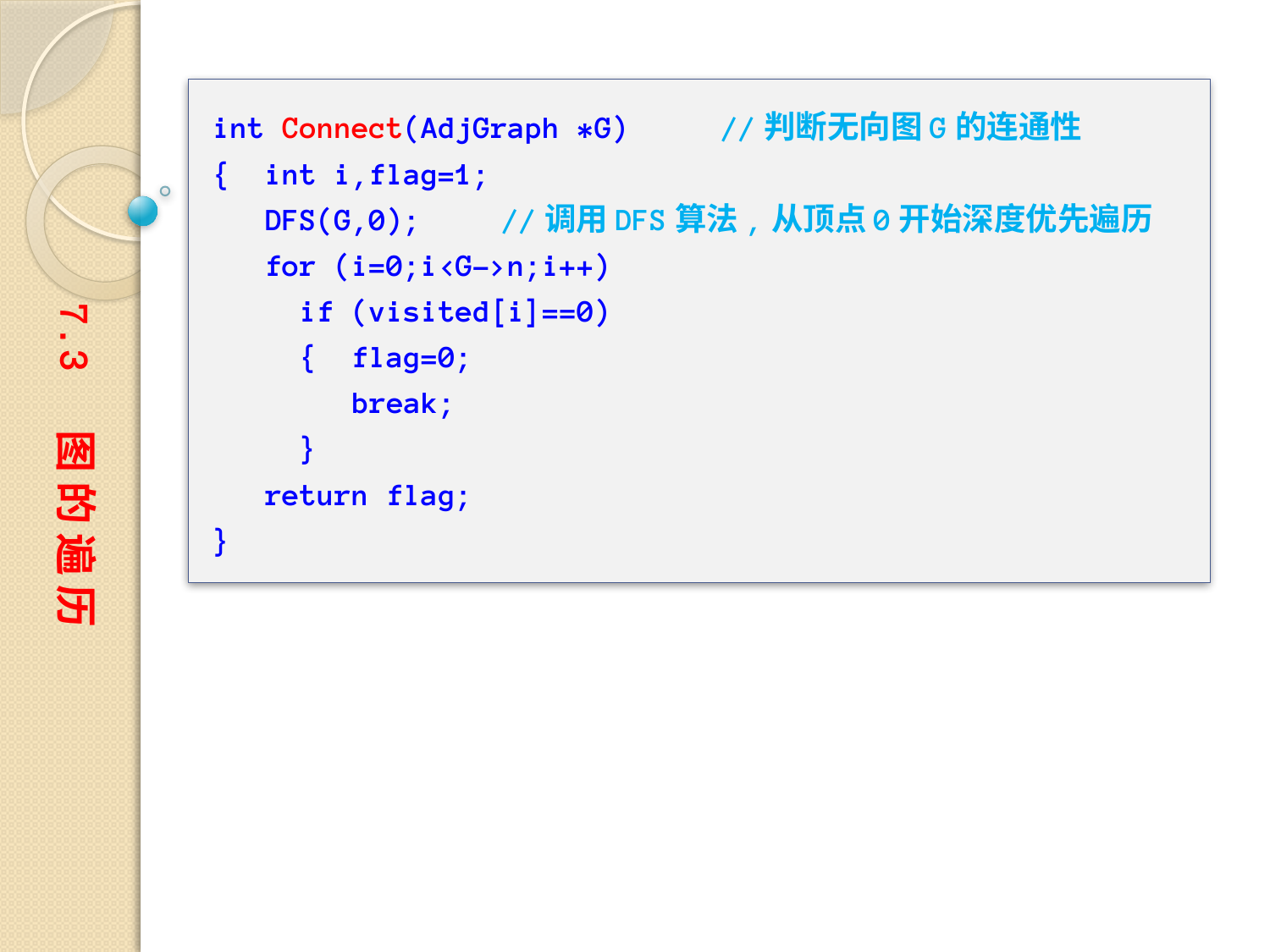

int Connect(AdjGraph *G)	//判断无向图G的连通性
{  int i,flag=1;
   DFS(G,0);	  //调用DFS算法,从顶点0开始深度优先遍历
   for (i=0;i<G->n;i++)
     if (visited[i]==0)
     {  flag=0;
        break;
     }
   return flag;
}
7.3  图 的 遍 历